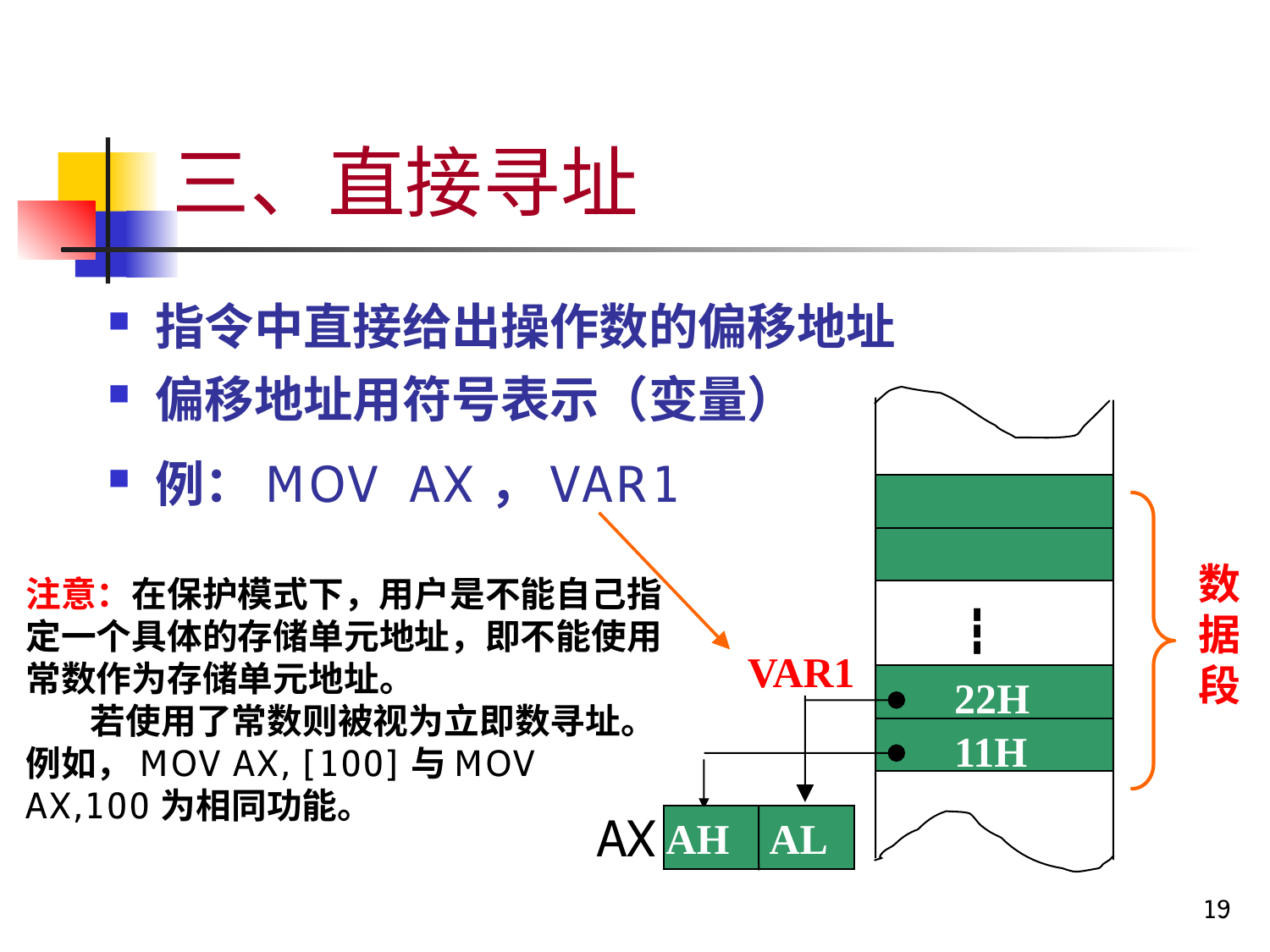

# 三、直接寻址
指令中直接给出操作数的偏移地址
偏移地址用符号表示（变量）
例：MOV  AX，VAR1

数据段
注意：在保护模式下，用户是不能自己指定一个具体的存储单元地址，即不能使用常数作为存储单元地址。
       若使用了常数则被视为立即数寻址。
例如，MOV AX, [100]与MOV AX,100为相同功能。
┇
VAR1

22H

11H

AX
AH    AL

19